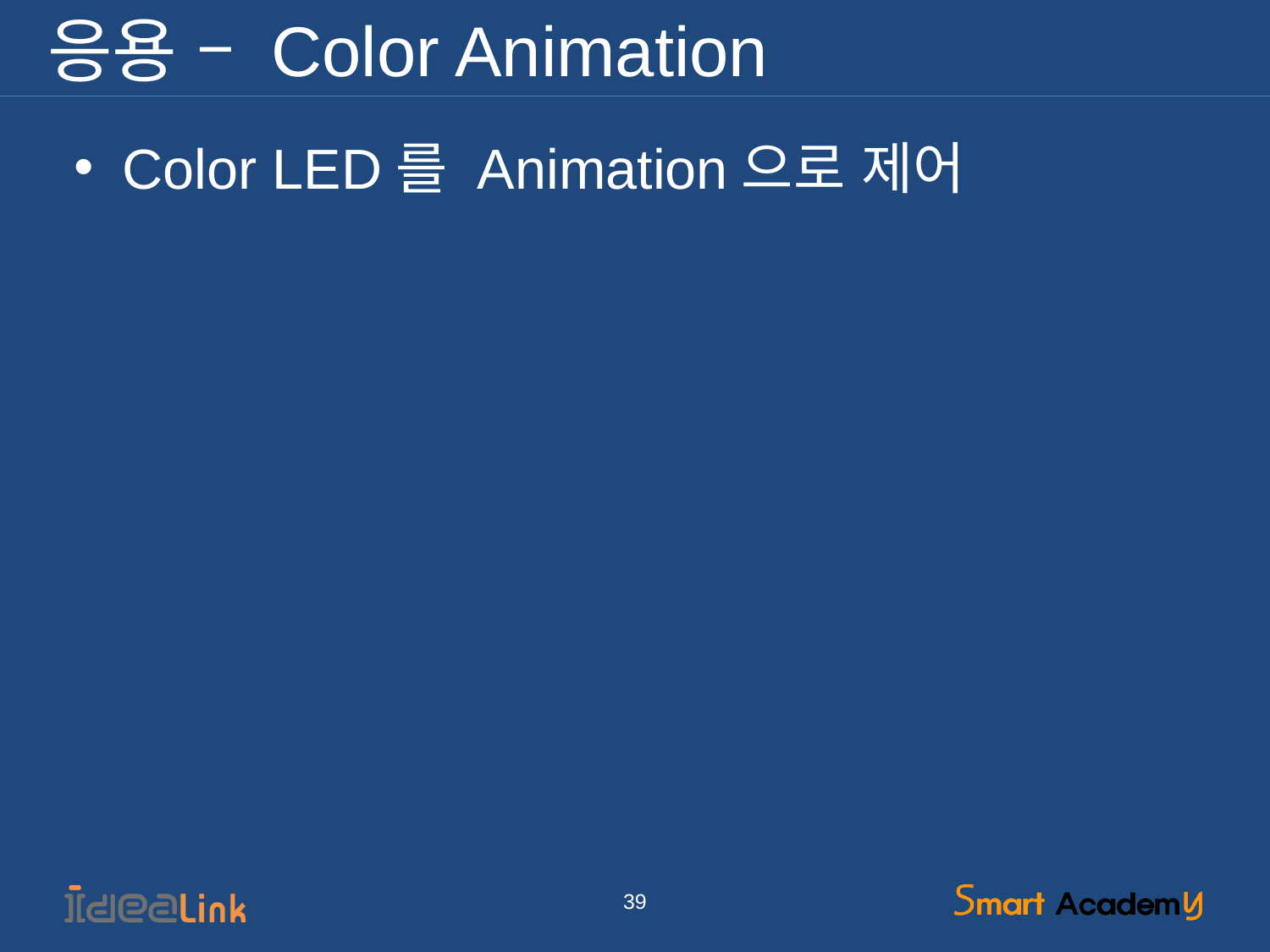

# 응용 – Color Animation
Color LED를 Animation으로 제어
39